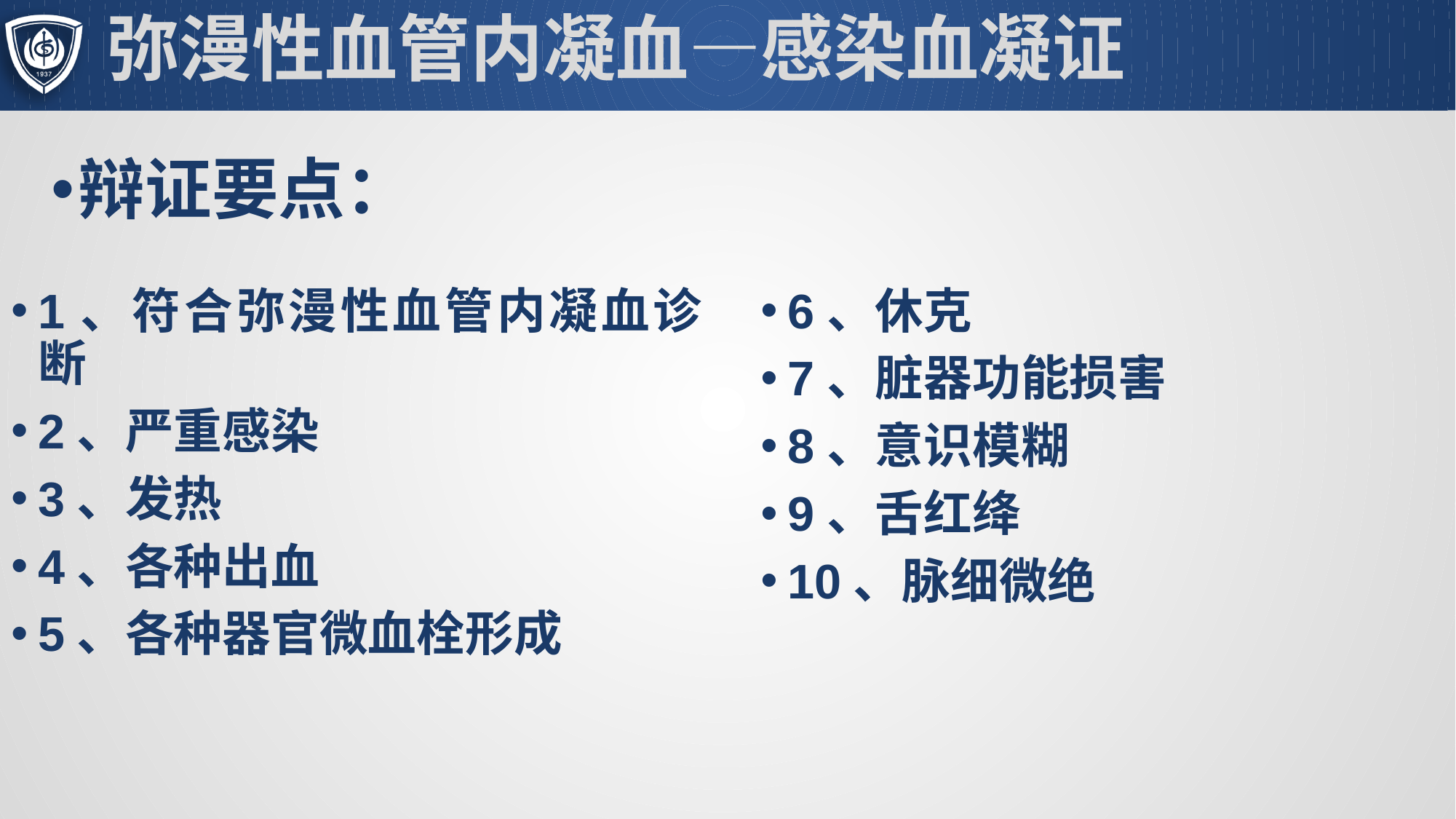

# 弥漫性血管内凝血—感染血凝证
辩证要点：

6、休克
7、脏器功能损害
8、意识模糊
9、舌红绛
10、脉细微绝
1、符合弥漫性血管内凝血诊断
2、严重感染
3、发热
4、各种出血
5、各种器官微血栓形成